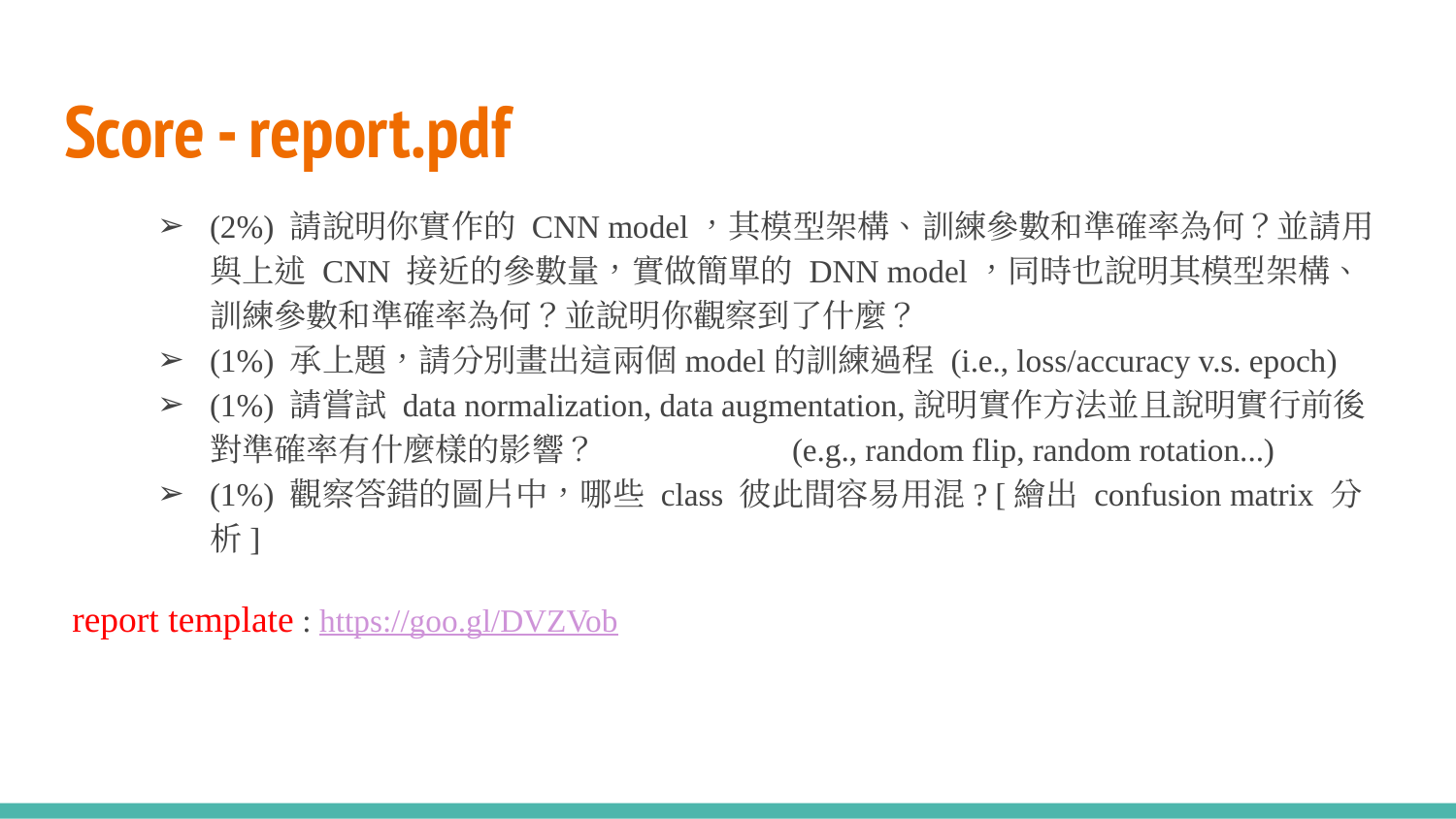

# Score - report.pdf

(2%) 請說明你實作的 CNN model，其模型架構、訓練參數和準確率為何？並請用與上述 CNN 接近的參數量，實做簡單的 DNN model，同時也說明其模型架構、訓練參數和準確率為何？並說明你觀察到了什麼？
(1%) 承上題，請分別畫出這兩個model的訓練過程 (i.e., loss/accuracy v.s. epoch)
(1%) 請嘗試 data normalization, data augmentation,說明實作方法並且說明實行前後對準確率有什麼樣的影響？		(e.g., random flip, random rotation...)
(1%) 觀察答錯的圖片中，哪些 class 彼此間容易用混? [繪出 confusion matrix 分析]
 report template : https://goo.gl/DVZVob